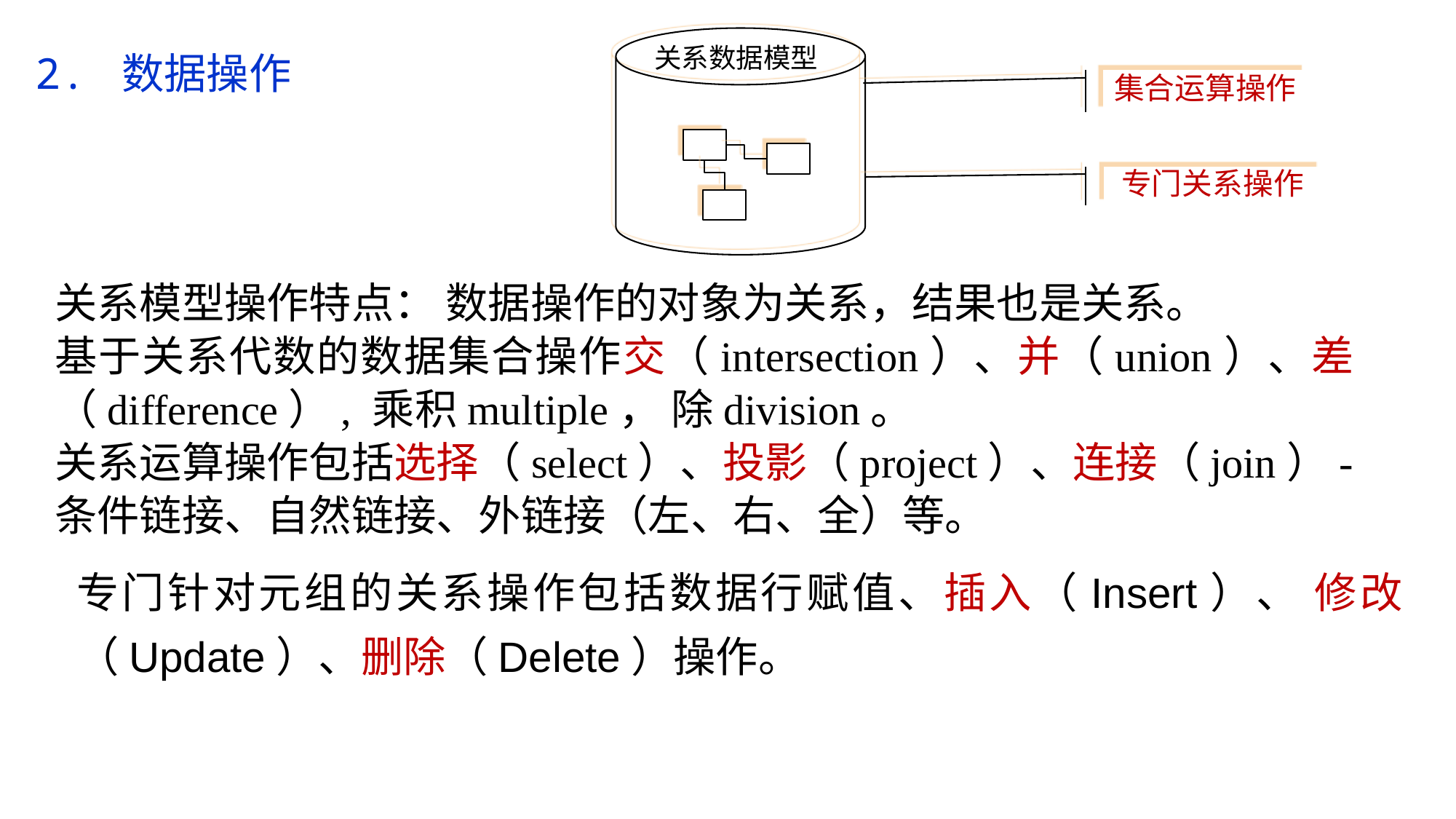

关系数据模型

2. 数据操作
集合运算操作
专门关系操作
关系模型操作特点： 数据操作的对象为关系，结果也是关系。
基于关系代数的数据集合操作交（intersection）、并（union）、差（difference）, 乘积multiple， 除division。
关系运算操作包括选择（select）、投影（project）、连接（join）-条件链接、自然链接、外链接（左、右、全）等。
专门针对元组的关系操作包括数据行赋值、插入（Insert）、 修改（Update）、删除（Delete）操作。